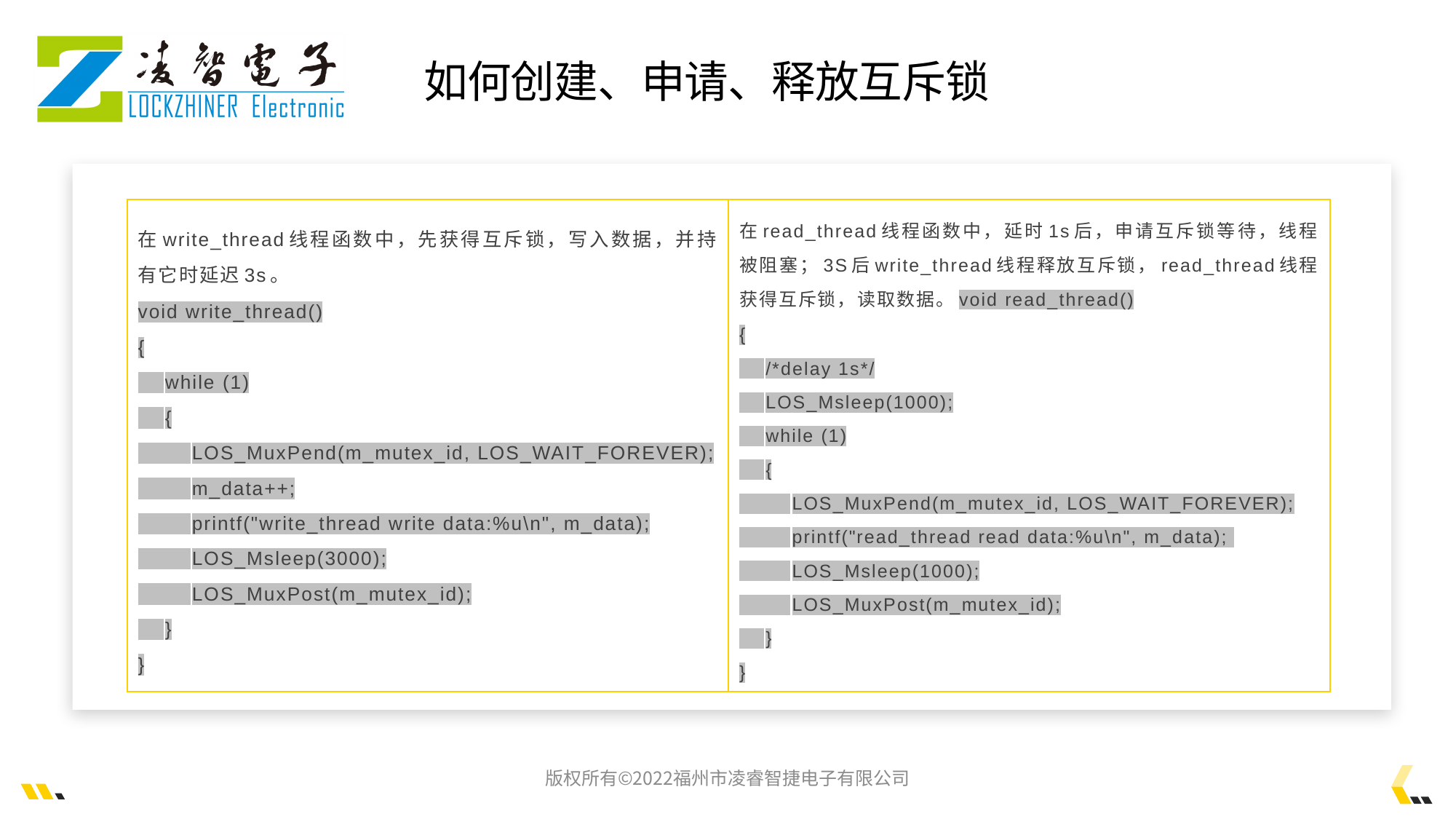

如何创建、申请、释放互斥锁

在write_thread线程函数中，先获得互斥锁，写入数据，并持有它时延迟3s。
void write_thread()
{
    while (1)
    {
        LOS_MuxPend(m_mutex_id, LOS_WAIT_FOREVER);
        m_data++;
        printf("write_thread write data:%u\n", m_data);
        LOS_Msleep(3000);
        LOS_MuxPost(m_mutex_id);
    }
}
在read_thread线程函数中，延时1s后，申请互斥锁等待，线程被阻塞；3S后write_thread线程释放互斥锁，read_thread线程获得互斥锁，读取数据。void read_thread()
{
    /*delay 1s*/
    LOS_Msleep(1000);
    while (1)
    {
        LOS_MuxPend(m_mutex_id, LOS_WAIT_FOREVER);
        printf("read_thread read data:%u\n", m_data);
        LOS_Msleep(1000);
        LOS_MuxPost(m_mutex_id);
    }
}
版权所有©2022福州市凌睿智捷电子有限公司
9